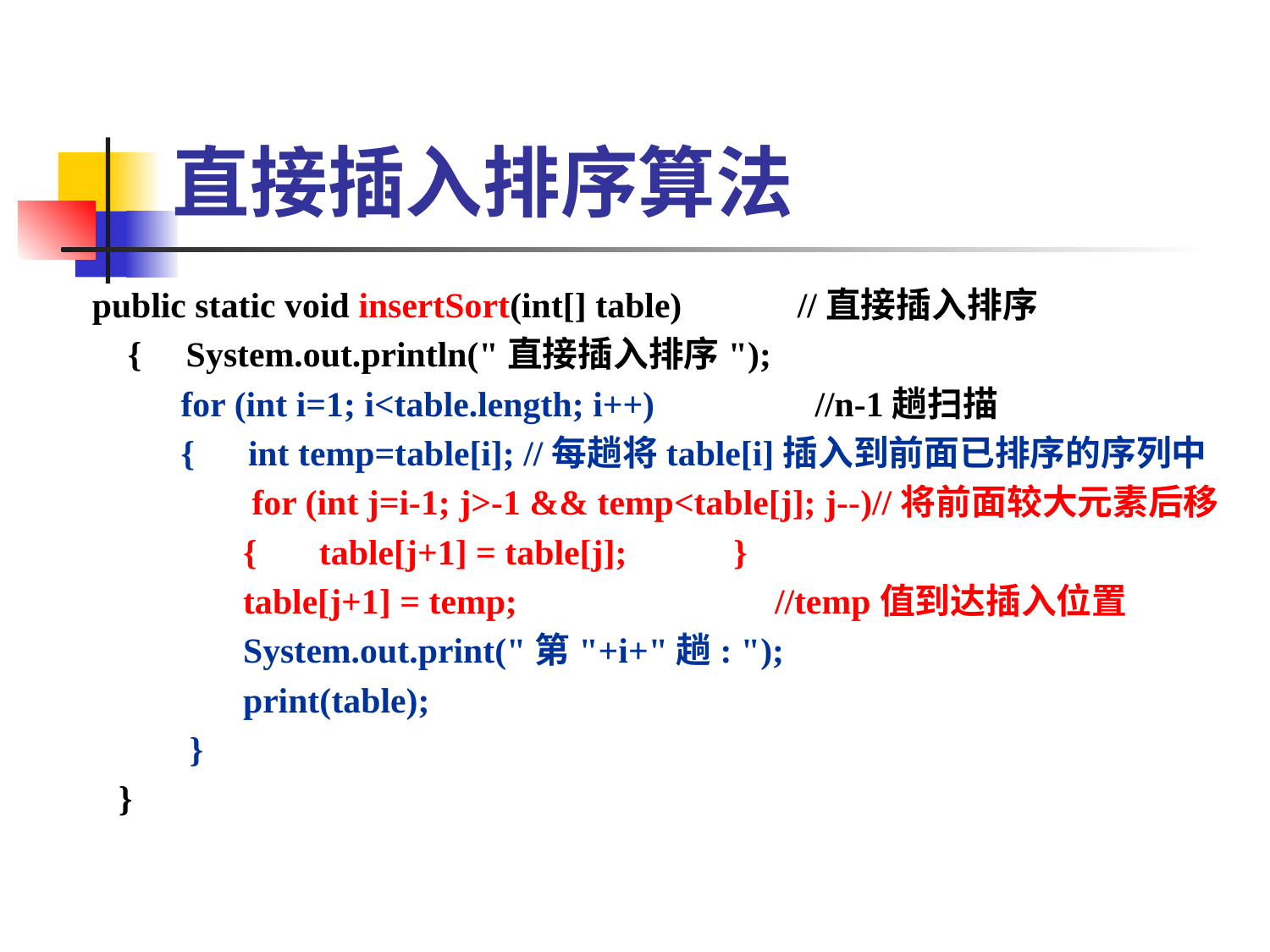

# 直接插入排序算法
public static void insertSort(int[] table)             //直接插入排序
    {     System.out.println("直接插入排序");
   for (int i=1; i<table.length; i++)                  //n-1趟扫描
   {      int temp=table[i]; //每趟将table[i]插入到前面已排序的序列中
           for (int j=i-1; j>-1 && temp<table[j]; j--)//将前面较大元素后移
          {       table[j+1] = table[j];            }
          table[j+1] = temp;                             //temp值到达插入位置
          System.out.print("第"+i+"趟: ");
          print(table);
    }
   }
13